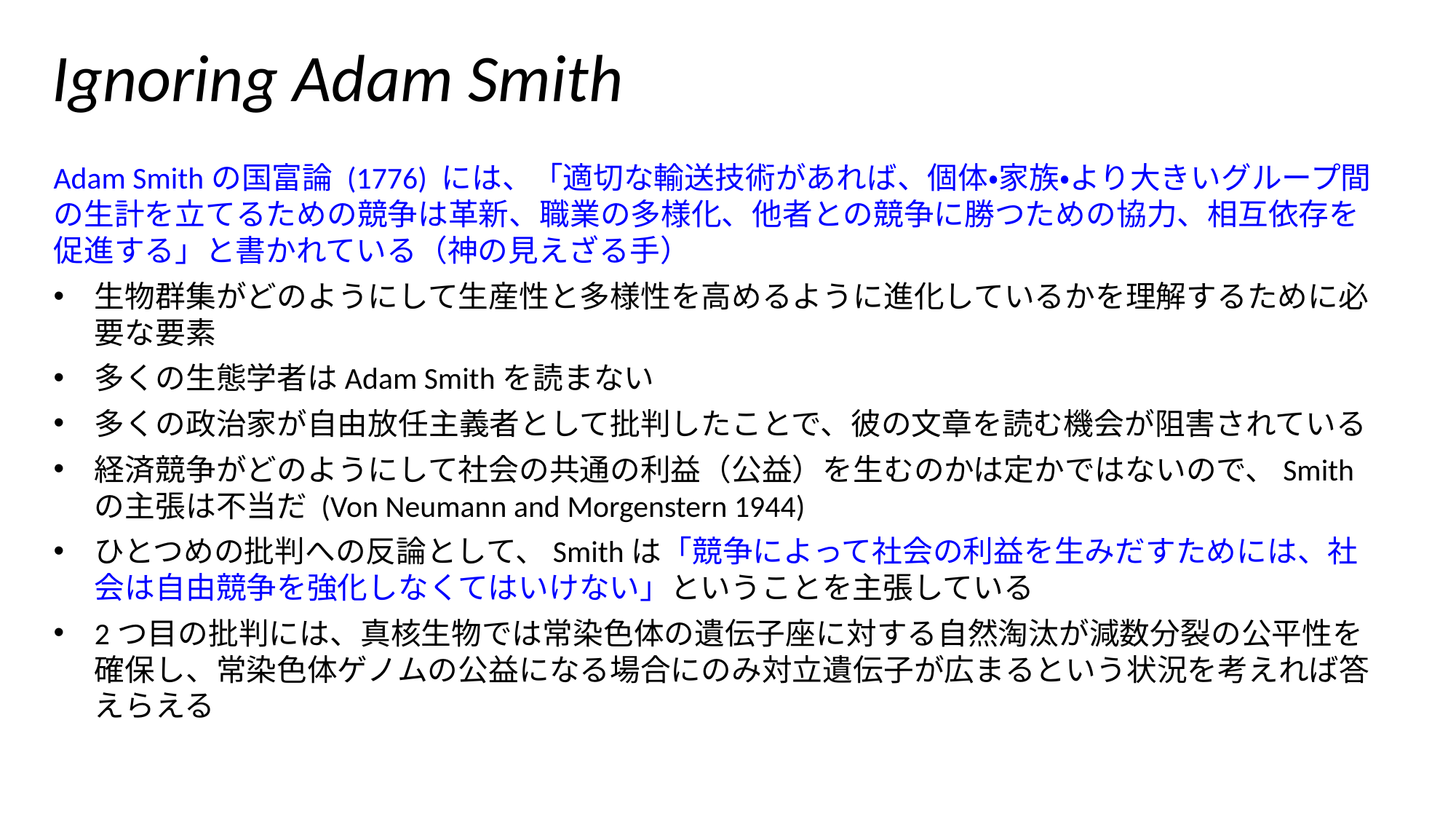

# Ignoring Adam Smith
Adam Smithの国富論 (1776) には、「適切な輸送技術があれば、個体・家族・より大きいグループ間の生計を立てるための競争は革新、職業の多様化、他者との競争に勝つための協力、相互依存を促進する」と書かれている（神の見えざる手）
生物群集がどのようにして生産性と多様性を高めるように進化しているかを理解するために必要な要素
多くの生態学者はAdam Smithを読まない
多くの政治家が自由放任主義者として批判したことで、彼の文章を読む機会が阻害されている
経済競争がどのようにして社会の共通の利益（公益）を生むのかは定かではないので、Smithの主張は不当だ (Von Neumann and Morgenstern 1944)
ひとつめの批判への反論として、Smithは「競争によって社会の利益を生みだすためには、社会は自由競争を強化しなくてはいけない」ということを主張している
2つ目の批判には、真核生物では常染色体の遺伝子座に対する自然淘汰が減数分裂の公平性を確保し、常染色体ゲノムの公益になる場合にのみ対立遺伝子が広まるという状況を考えれば答えらえる